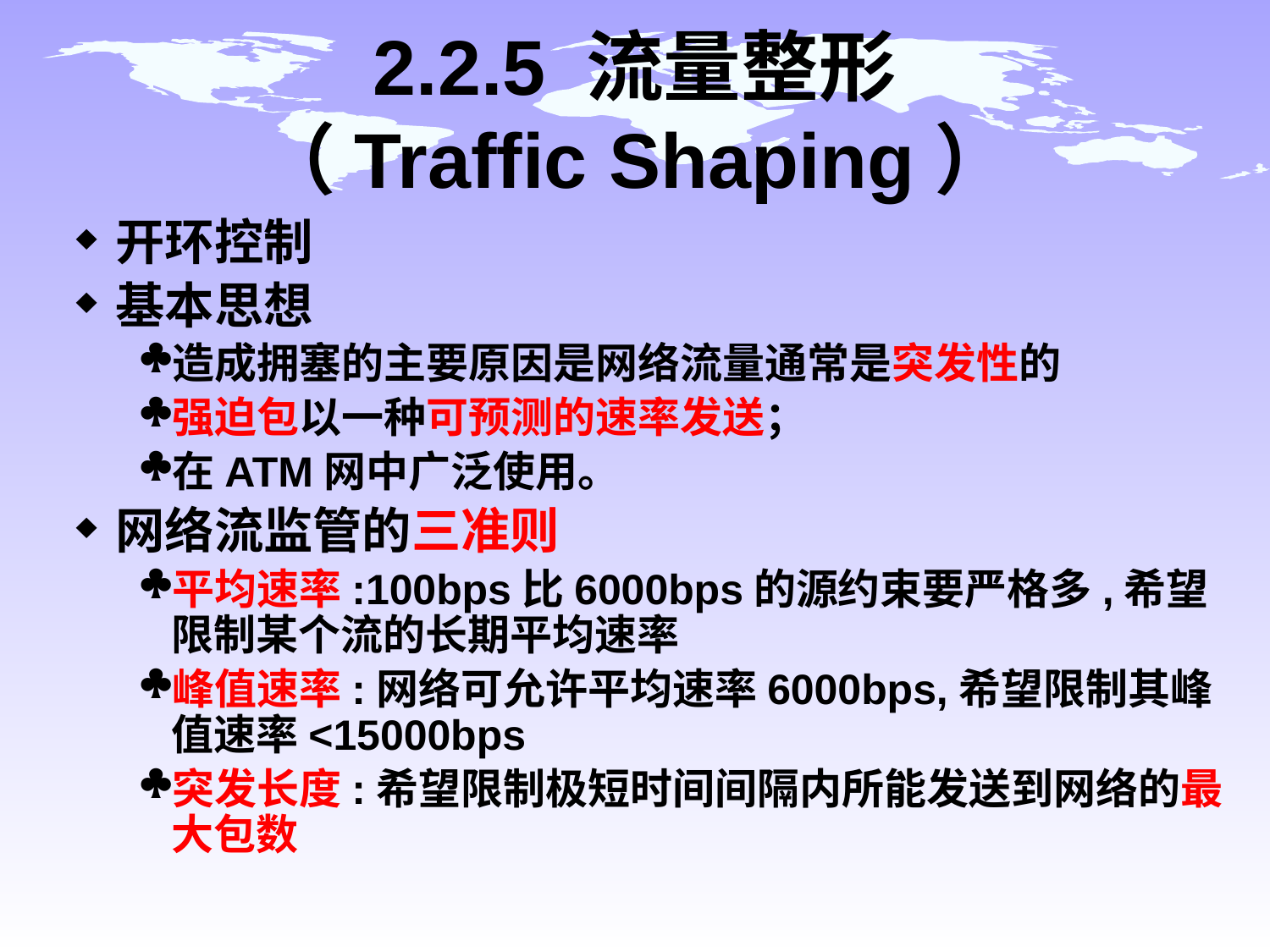

# 2.2.5 流量整形 （Traffic Shaping）
开环控制
基本思想
造成拥塞的主要原因是网络流量通常是突发性的
强迫包以一种可预测的速率发送；
在ATM网中广泛使用。
网络流监管的三准则
平均速率:100bps比6000bps的源约束要严格多,希望限制某个流的长期平均速率
峰值速率:网络可允许平均速率6000bps,希望限制其峰值速率<15000bps
突发长度:希望限制极短时间间隔内所能发送到网络的最大包数